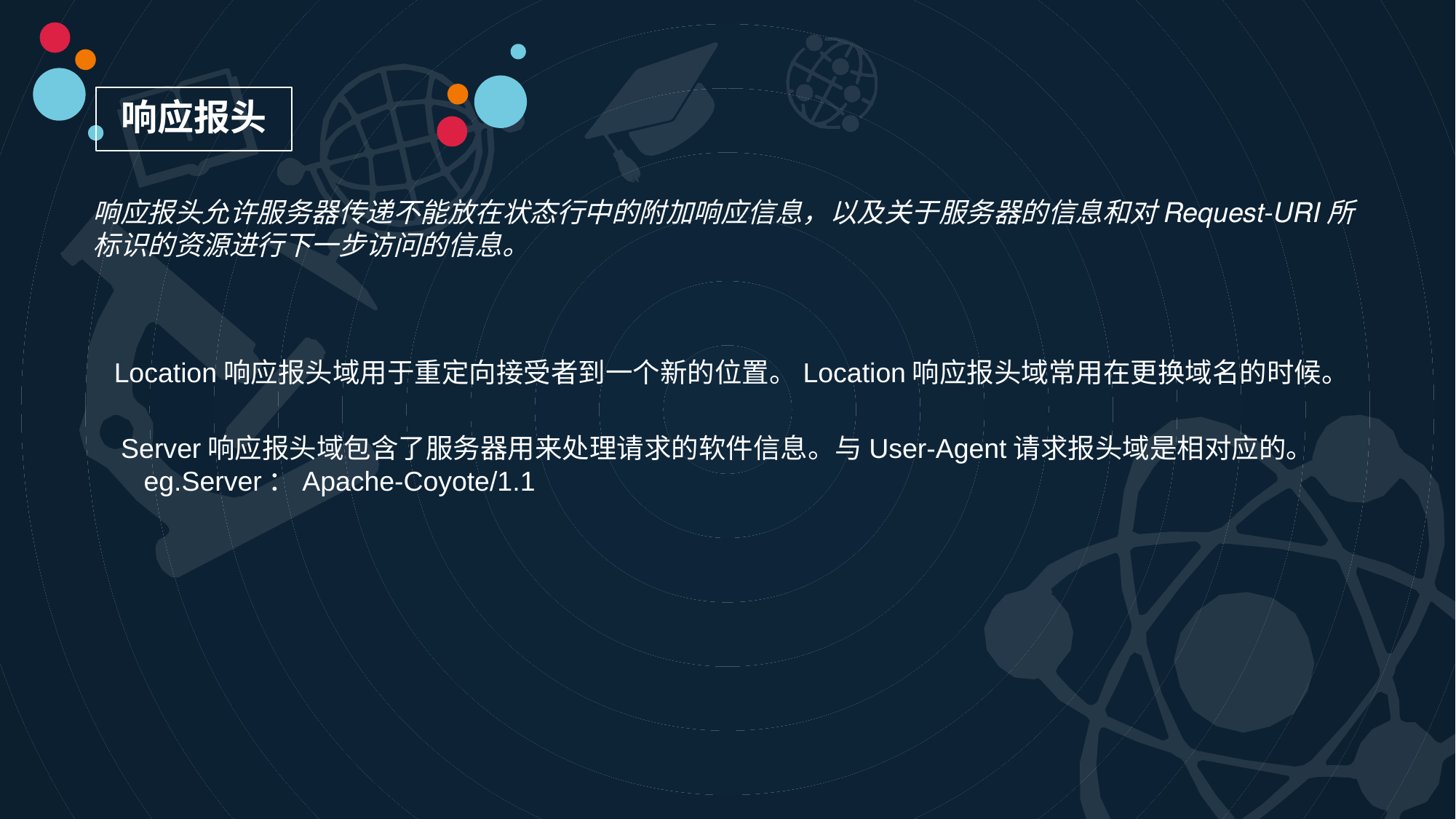

响应报头
响应报头允许服务器传递不能放在状态行中的附加响应信息，以及关于服务器的信息和对Request-URI所标识的资源进行下一步访问的信息。
Location响应报头域用于重定向接受者到一个新的位置。Location响应报头域常用在更换域名的时候。
Server响应报头域包含了服务器用来处理请求的软件信息。与User-Agent请求报头域是相对应的。
   eg.Server：Apache-Coyote/1.1